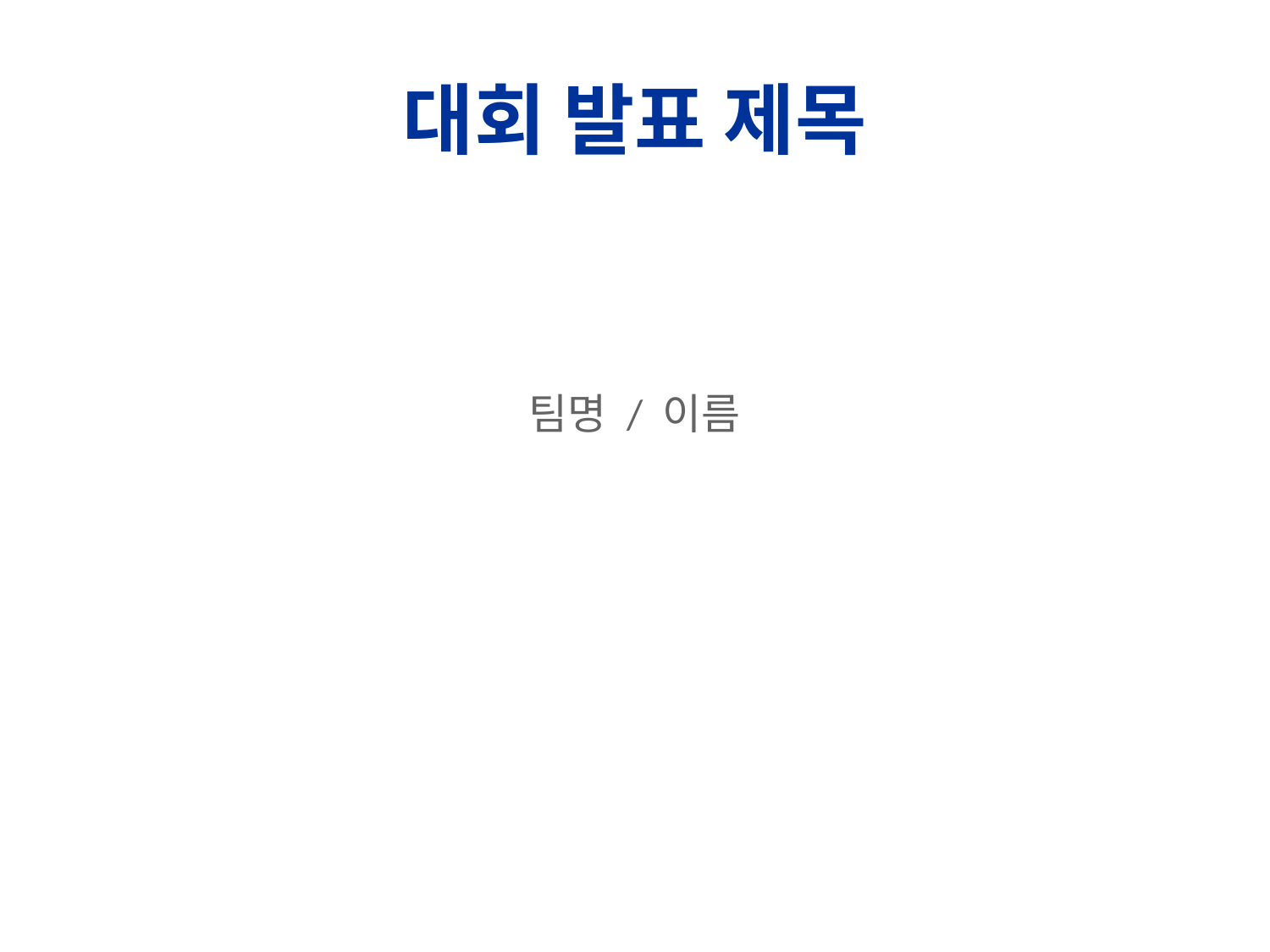

# 대회 발표 제목
팀명 / 이름